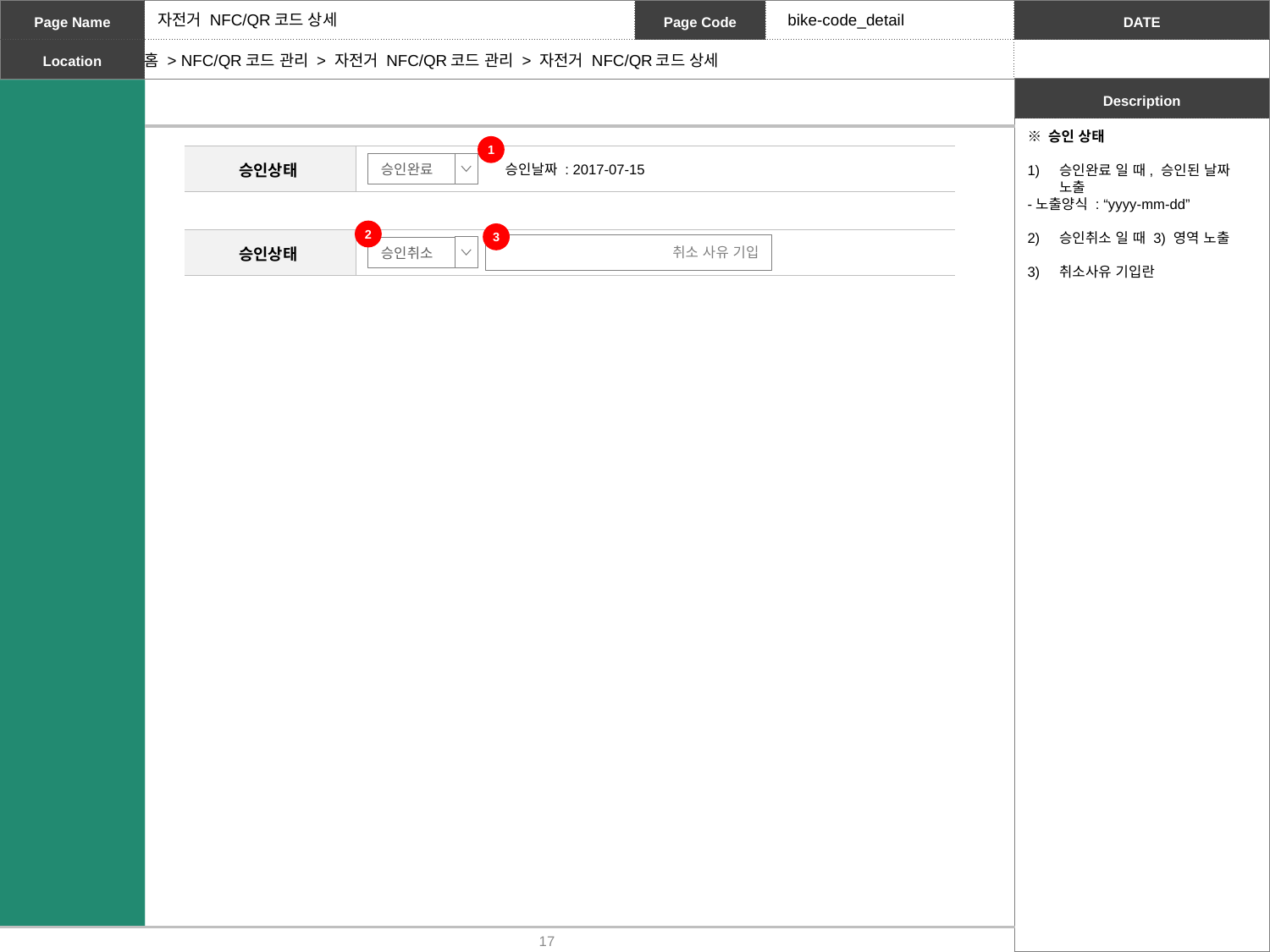

자전거 NFC/QR코드 상세
bike-code_detail
홈 > NFC/QR코드 관리 > 자전거 NFC/QR코드 관리 > 자전거 NFC/QR코드 상세

※ 승인 상태

승인완료 일 때, 승인된 날짜 노출
-노출양식 : “yyyy-mm-dd”

승인취소 일 때 3) 영역 노출

취소사유 기입란

1
| 승인상태 |  |
| --- | --- |
승인완료

승인날짜 : 2017-07-15
2
3
| 승인상태 |  |
| --- | --- |
취소 사유 기입
승인취소

17